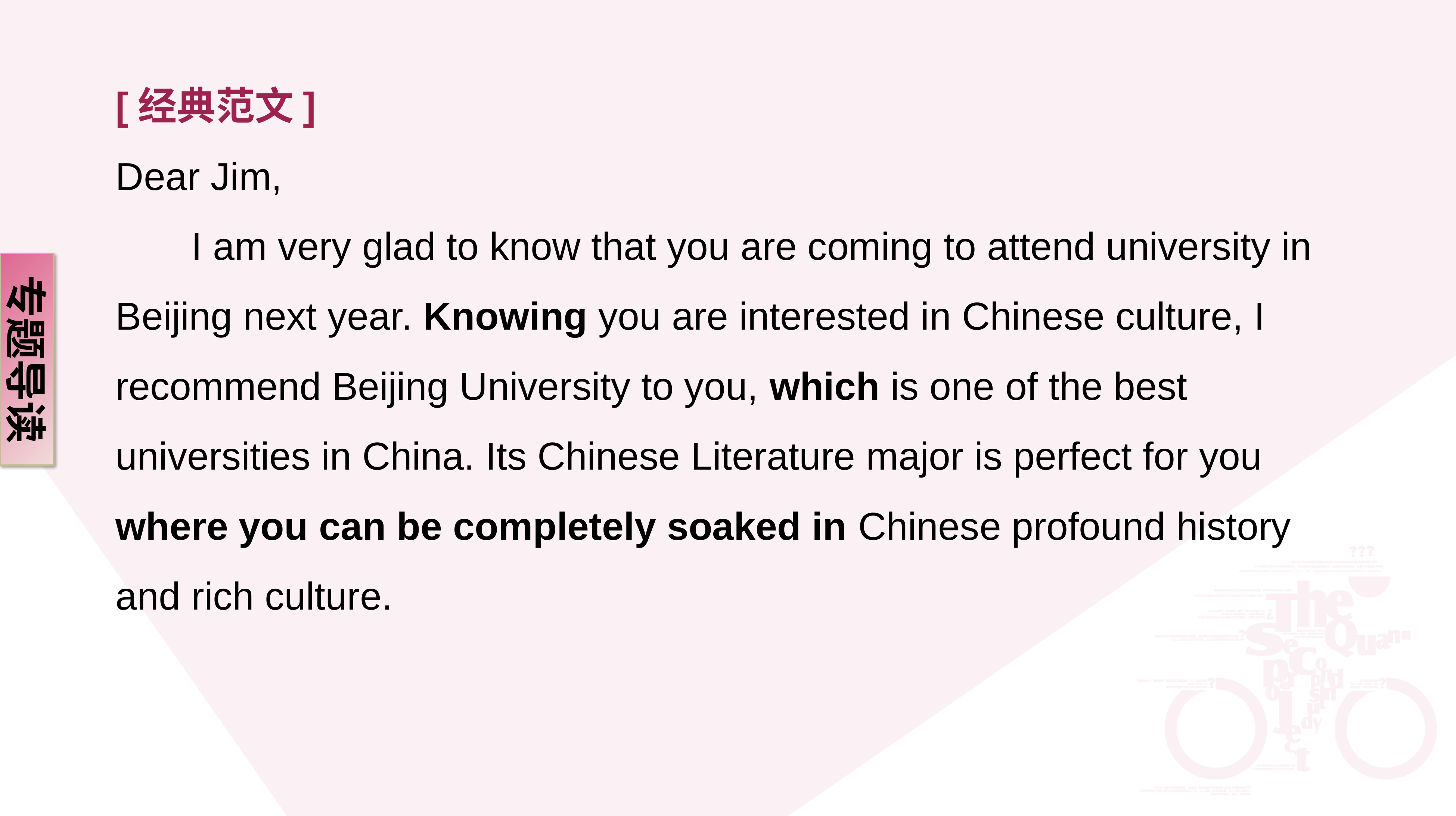

[经典范文]
Dear Jim,
       I am very glad to know that you are coming to attend university in Beijing next year. Knowing you are interested in Chinese culture, I recommend Beijing University to you, which is one of the best universities in China. Its Chinese Literature major is perfect for you where you can be completely soaked in Chinese profound history and rich culture.
专题导读